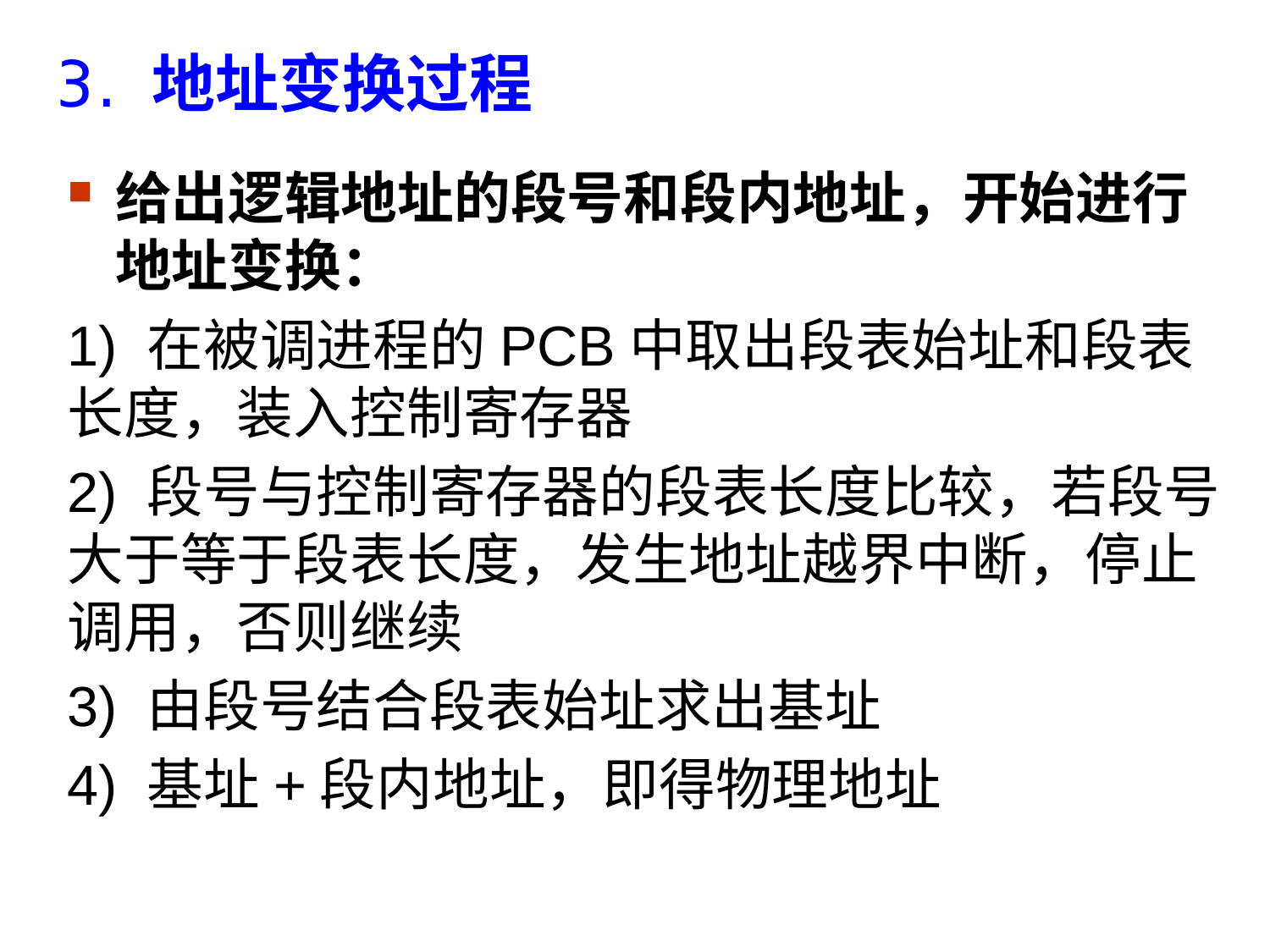

# 3. 地址变换过程
给出逻辑地址的段号和段内地址，开始进行地址变换：
1) 在被调进程的PCB中取出段表始址和段表长度，装入控制寄存器
2) 段号与控制寄存器的段表长度比较，若段号大于等于段表长度，发生地址越界中断，停止调用，否则继续
3) 由段号结合段表始址求出基址
4) 基址+段内地址，即得物理地址